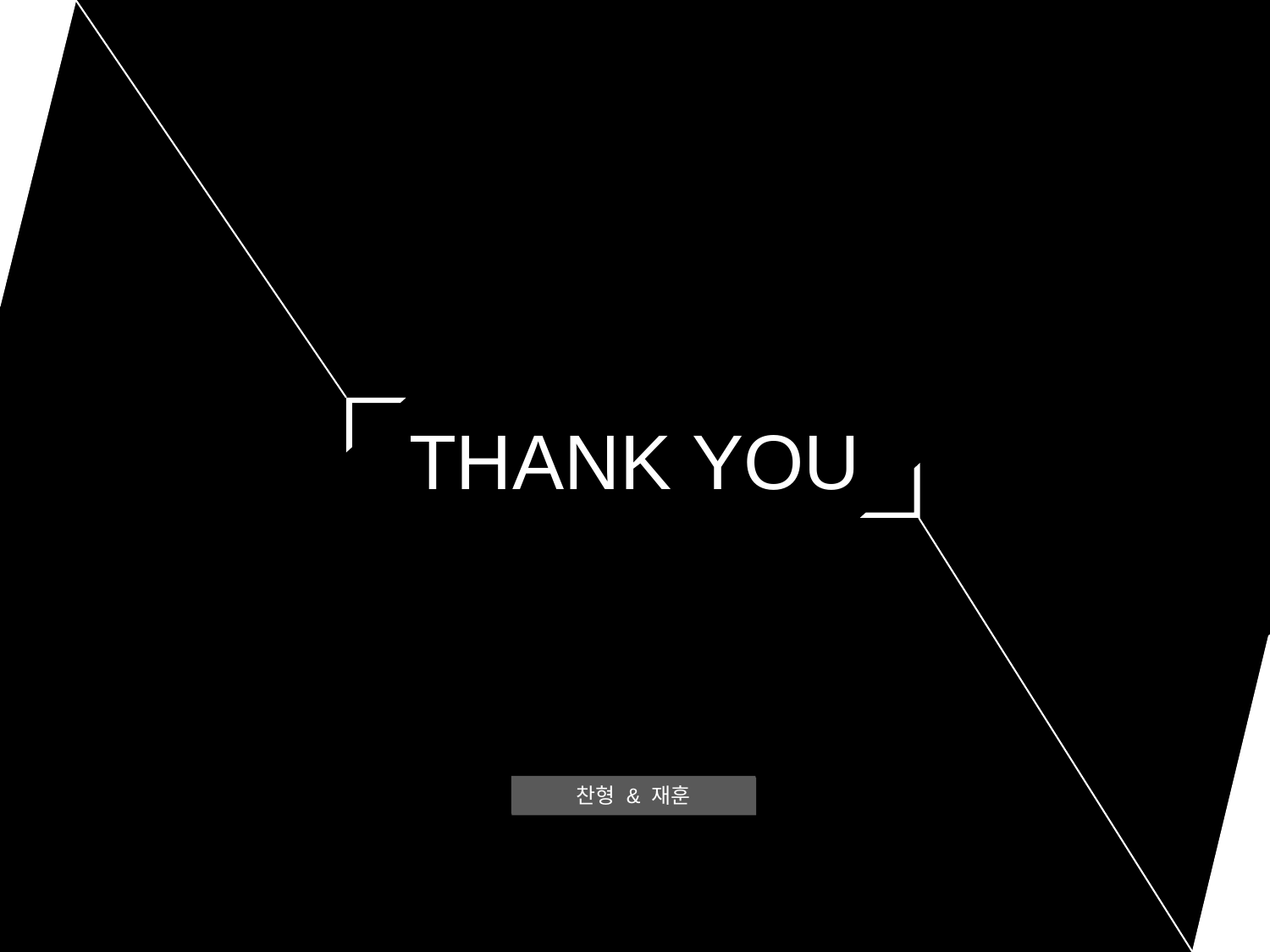

THANK YOU

찬형 & 재훈
캐띠의 공감공간